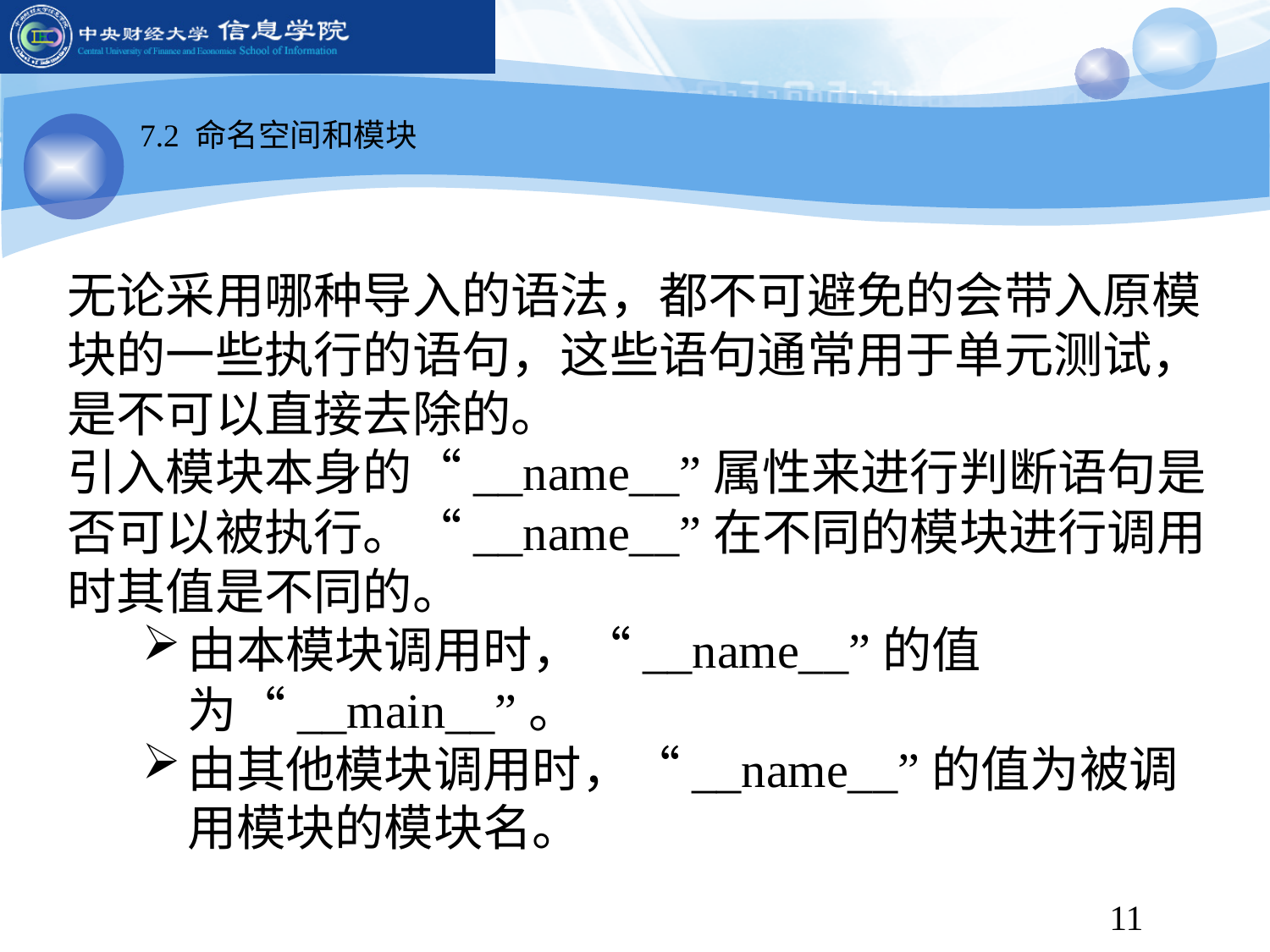

7.2 命名空间和模块
无论采用哪种导入的语法，都不可避免的会带入原模块的一些执行的语句，这些语句通常用于单元测试，是不可以直接去除的。
引入模块本身的“__name__”属性来进行判断语句是否可以被执行。“__name__”在不同的模块进行调用时其值是不同的。
由本模块调用时，“__name__”的值为“__main__”。
由其他模块调用时，“__name__”的值为被调用模块的模块名。